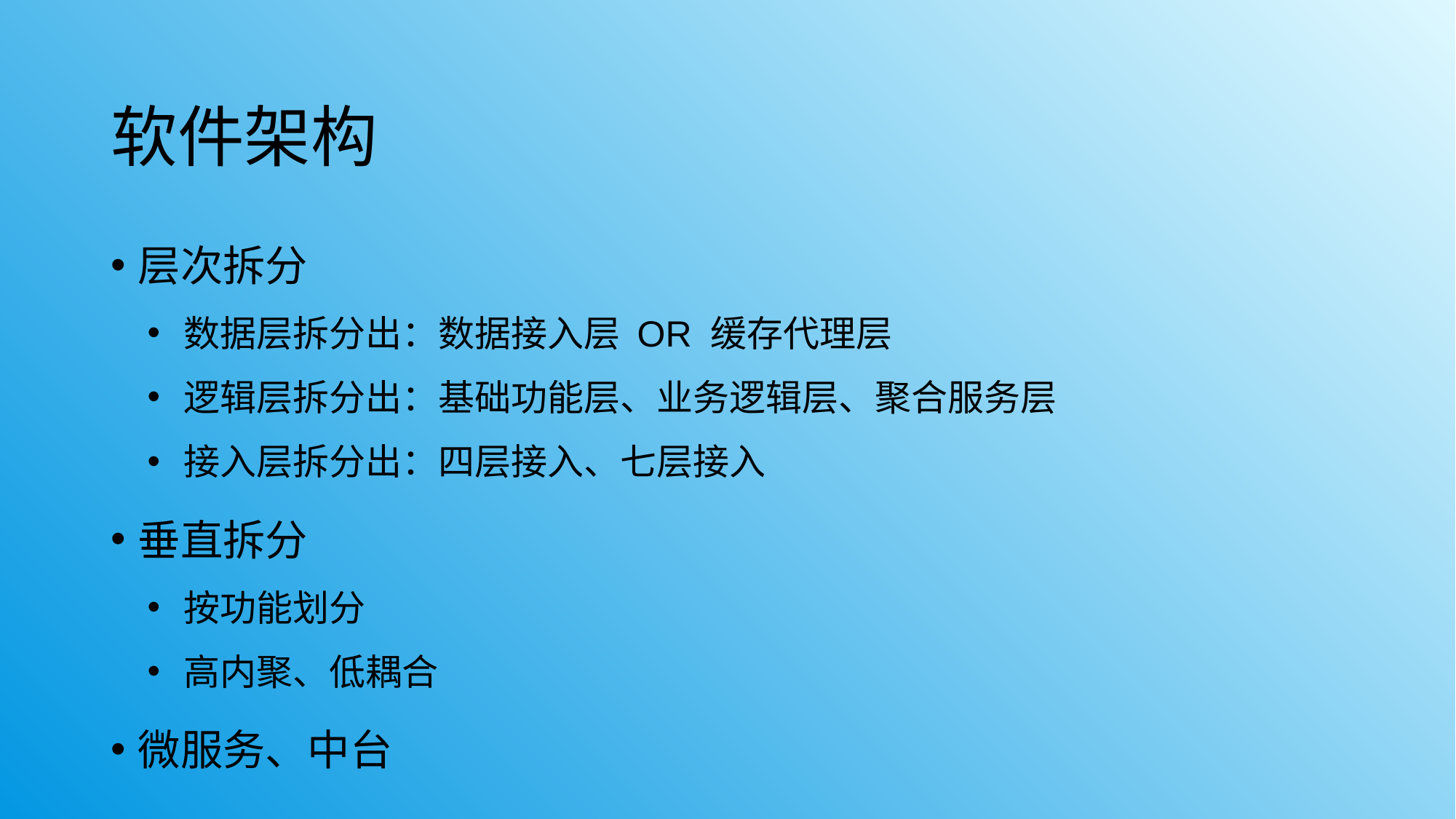

# 软件架构
层次拆分
数据层拆分出：数据接入层 OR 缓存代理层
逻辑层拆分出：基础功能层、业务逻辑层、聚合服务层
接入层拆分出：四层接入、七层接入
垂直拆分
按功能划分
高内聚、低耦合
微服务、中台